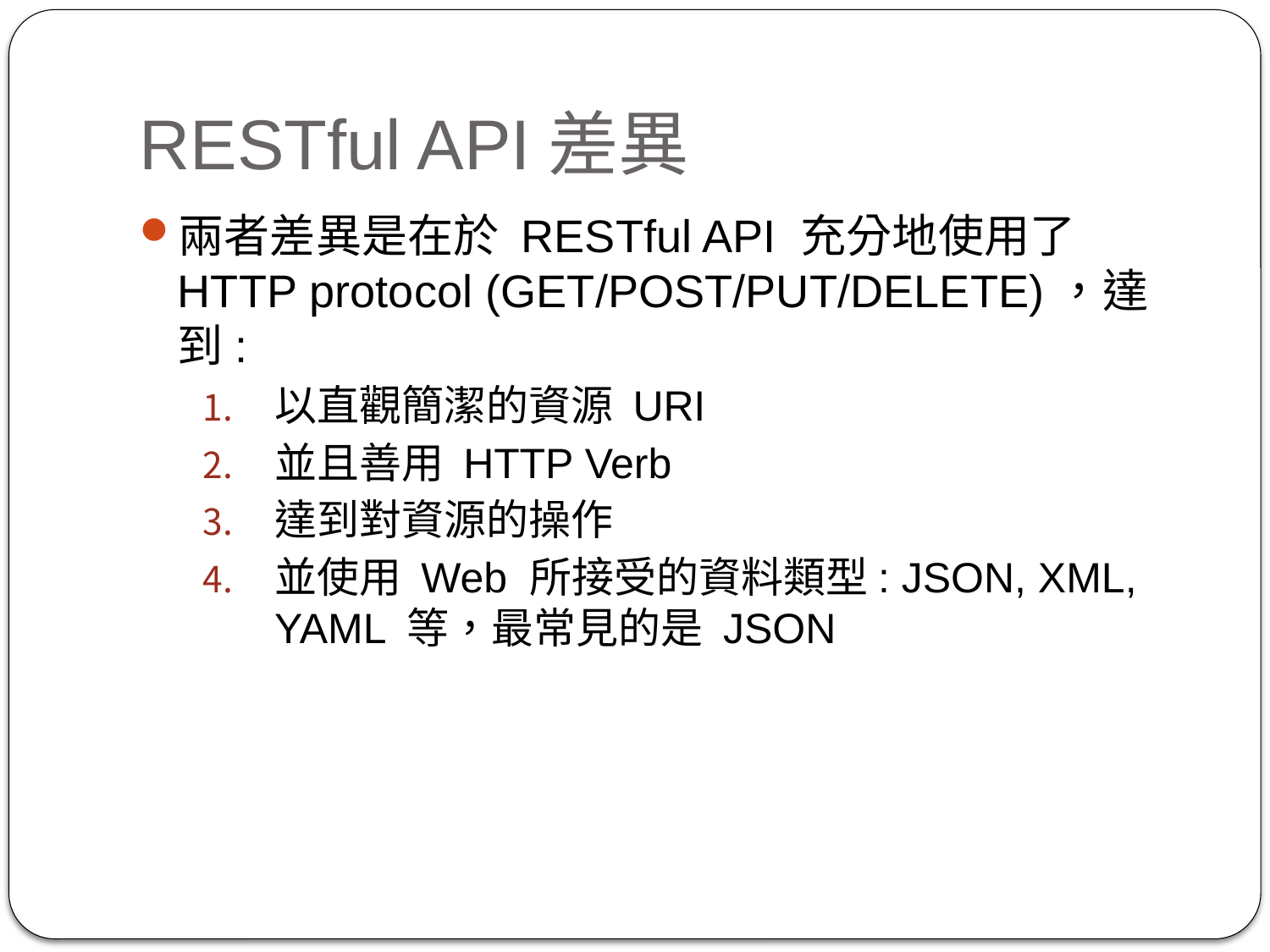

# RESTful API差異
兩者差異是在於 RESTful API 充分地使用了 HTTP protocol (GET/POST/PUT/DELETE)，達到:
以直觀簡潔的資源 URI
並且善用 HTTP Verb
達到對資源的操作
並使用 Web 所接受的資料類型: JSON, XML, YAML 等，最常見的是 JSON